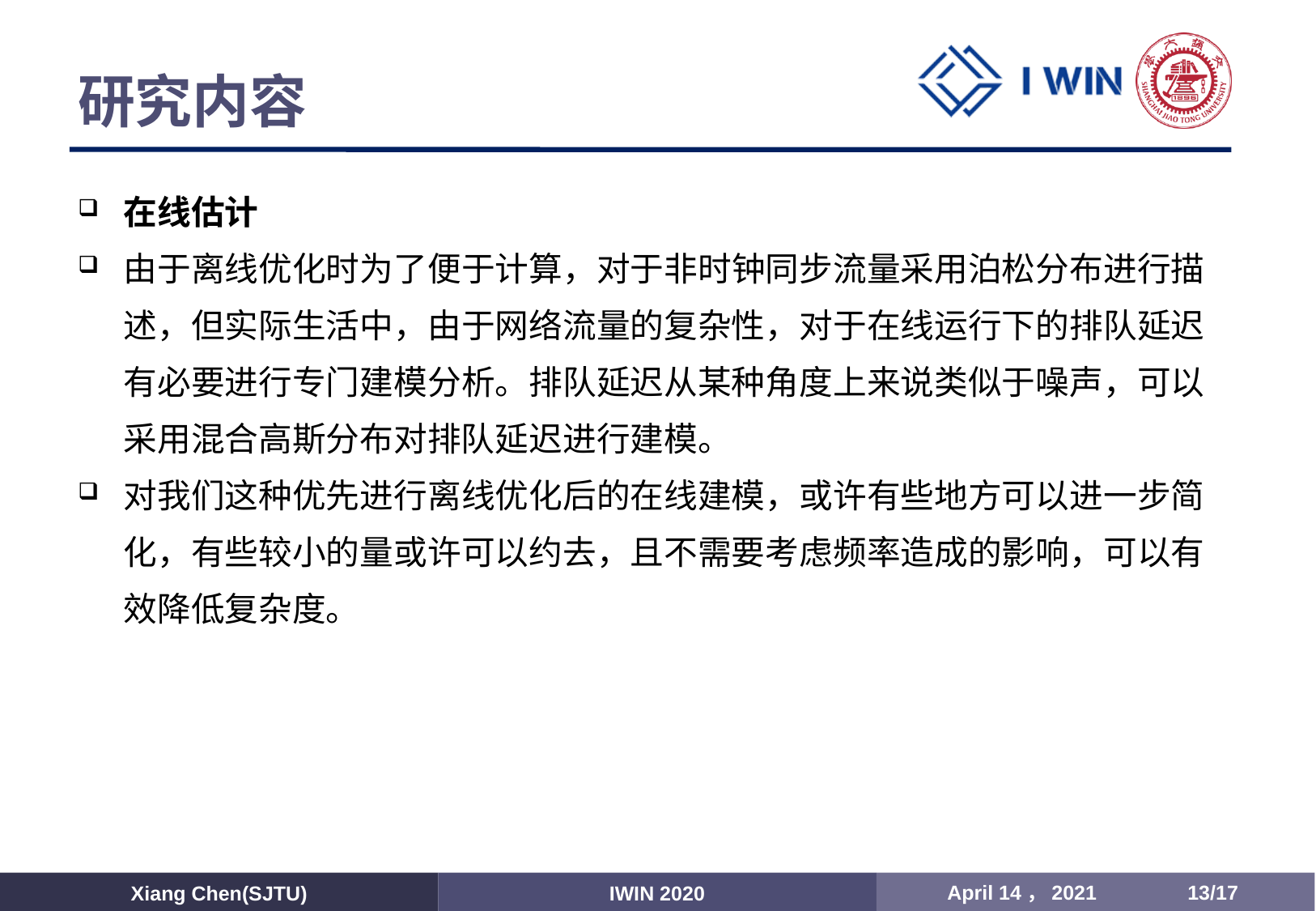

# 研究内容
在线估计
由于离线优化时为了便于计算，对于非时钟同步流量采用泊松分布进行描述，但实际生活中，由于网络流量的复杂性，对于在线运行下的排队延迟有必要进行专门建模分析。排队延迟从某种角度上来说类似于噪声，可以采用混合高斯分布对排队延迟进行建模。
对我们这种优先进行离线优化后的在线建模，或许有些地方可以进一步简化，有些较小的量或许可以约去，且不需要考虑频率造成的影响，可以有效降低复杂度。
13/17
April 14，2021